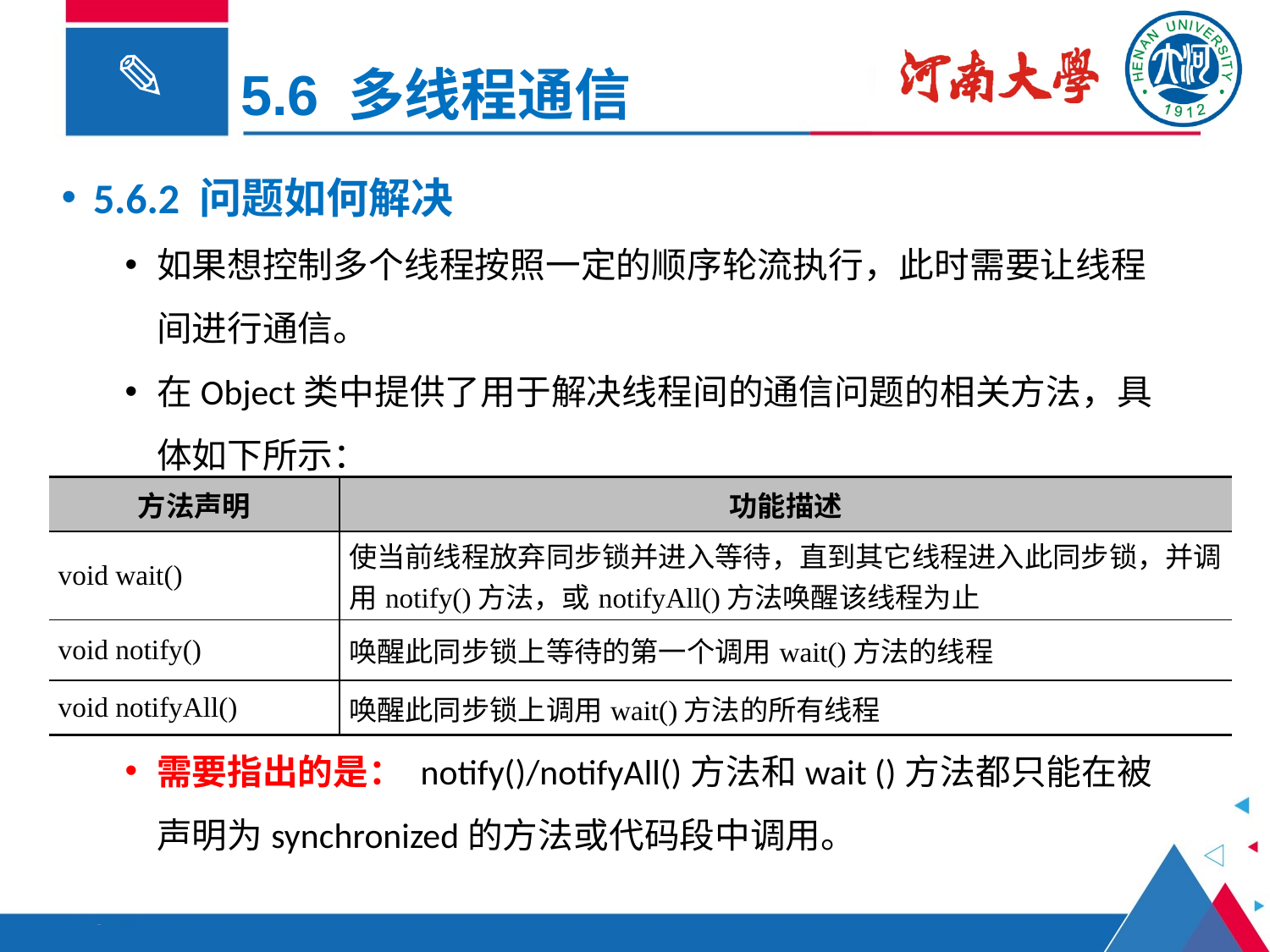

5.6 多线程通信
5.6.2 问题如何解决
如果想控制多个线程按照一定的顺序轮流执行，此时需要让线程间进行通信。
在Object类中提供了用于解决线程间的通信问题的相关方法，具体如下所示：

需要指出的是： notify()/notifyAll()方法和wait ()方法都只能在被声明为synchronized的方法或代码段中调用。
| 方法声明 | 功能描述 |
| --- | --- |
| void wait() | 使当前线程放弃同步锁并进入等待，直到其它线程进入此同步锁，并调用notify()方法，或notifyAll()方法唤醒该线程为止 |
| void notify() | 唤醒此同步锁上等待的第一个调用wait()方法的线程 |
| void notifyAll() | 唤醒此同步锁上调用wait()方法的所有线程 |